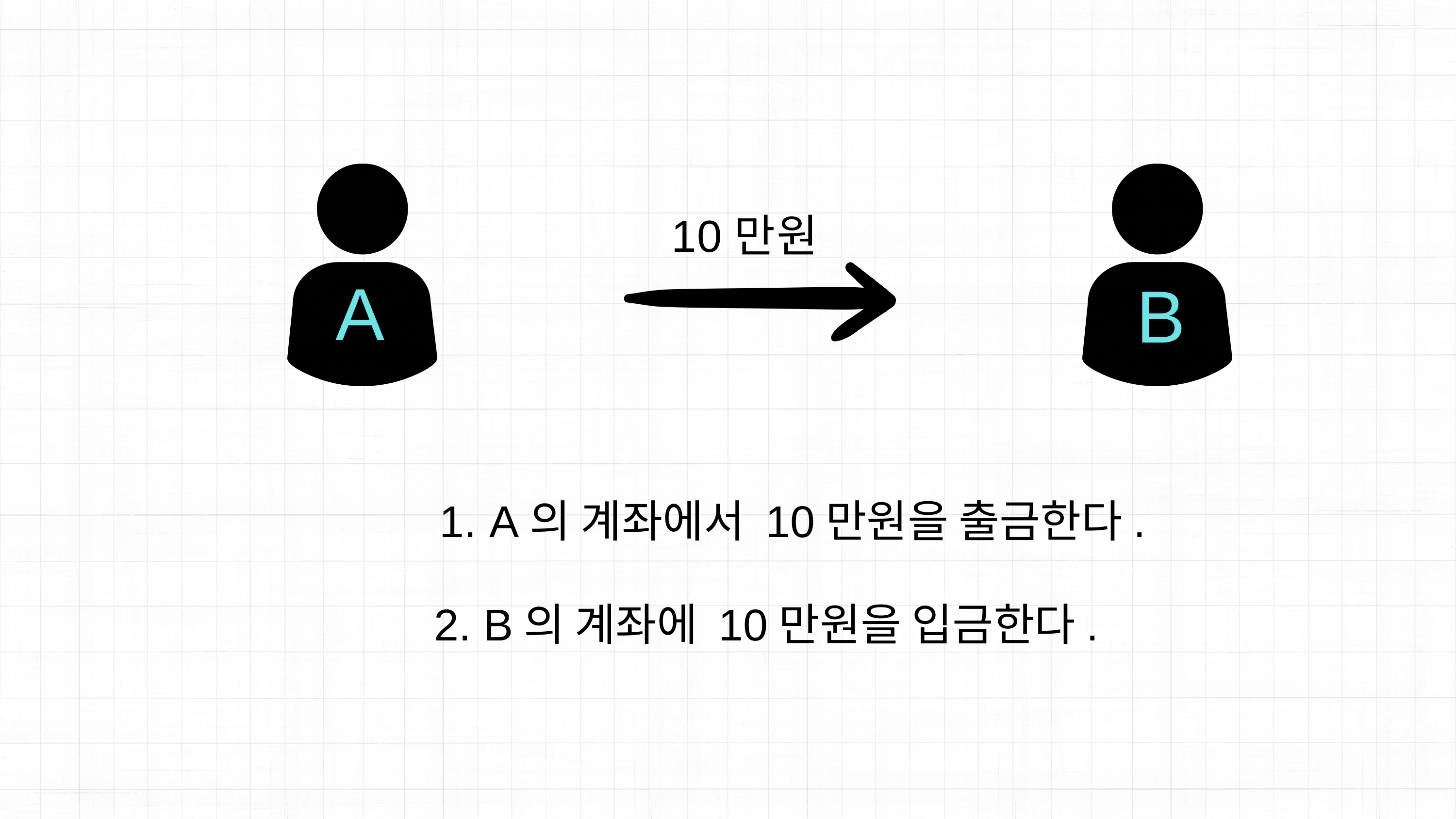

10만원

A
B
 A의 계좌에서 10만원을 출금한다.
2. B의 계좌에 10만원을 입금한다.